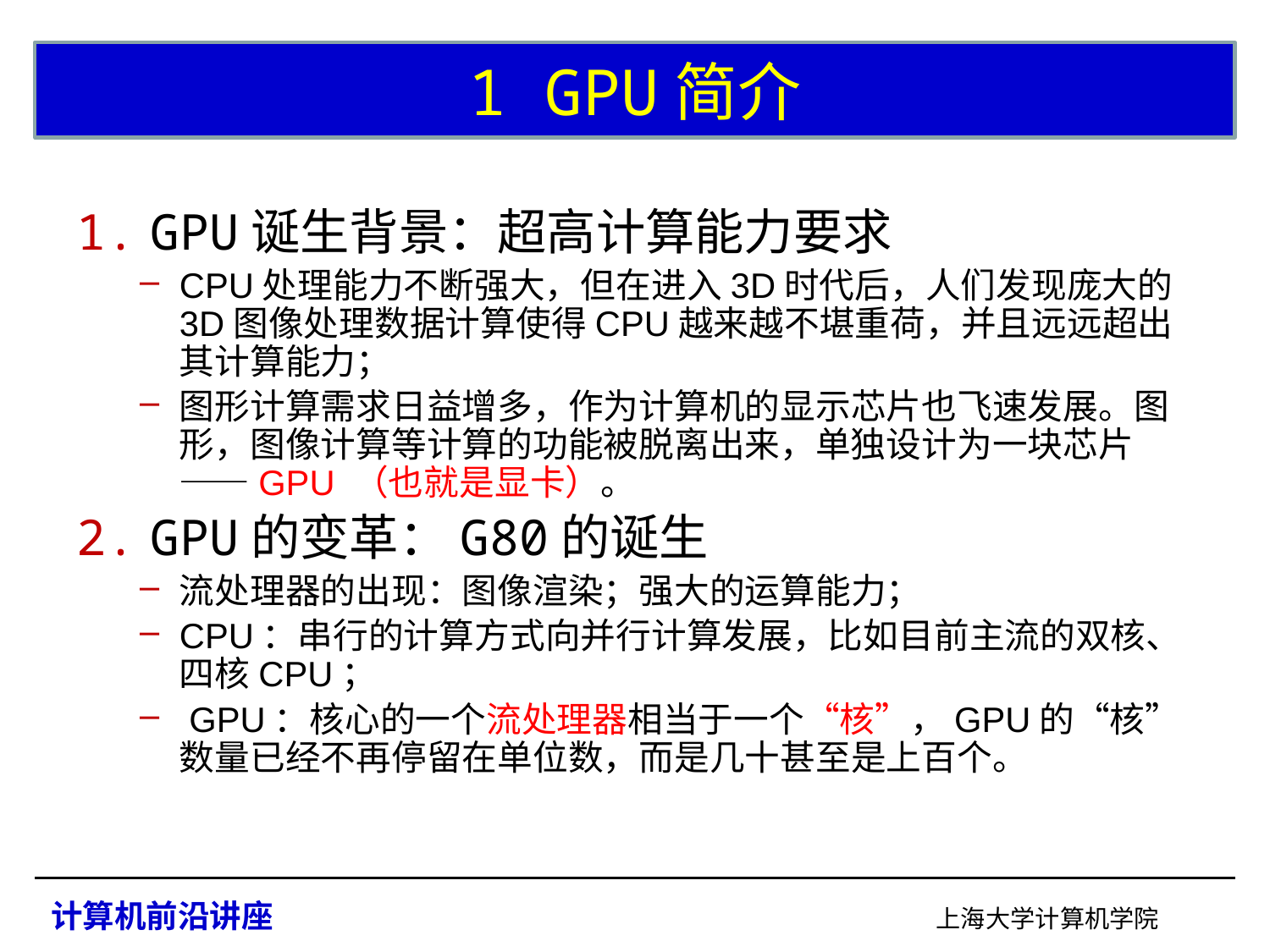

# 1 GPU简介
GPU诞生背景：超高计算能力要求
CPU处理能力不断强大，但在进入3D时代后，人们发现庞大的3D图像处理数据计算使得CPU越来越不堪重荷，并且远远超出其计算能力；
图形计算需求日益增多，作为计算机的显示芯片也飞速发展。图形，图像计算等计算的功能被脱离出来，单独设计为一块芯片——GPU （也就是显卡）。
GPU的变革：G80的诞生
流处理器的出现：图像渲染；强大的运算能力；
CPU：串行的计算方式向并行计算发展，比如目前主流的双核、四核CPU；
 GPU：核心的一个流处理器相当于一个“核”，GPU的“核”数量已经不再停留在单位数，而是几十甚至是上百个。
上海大学计算机学院